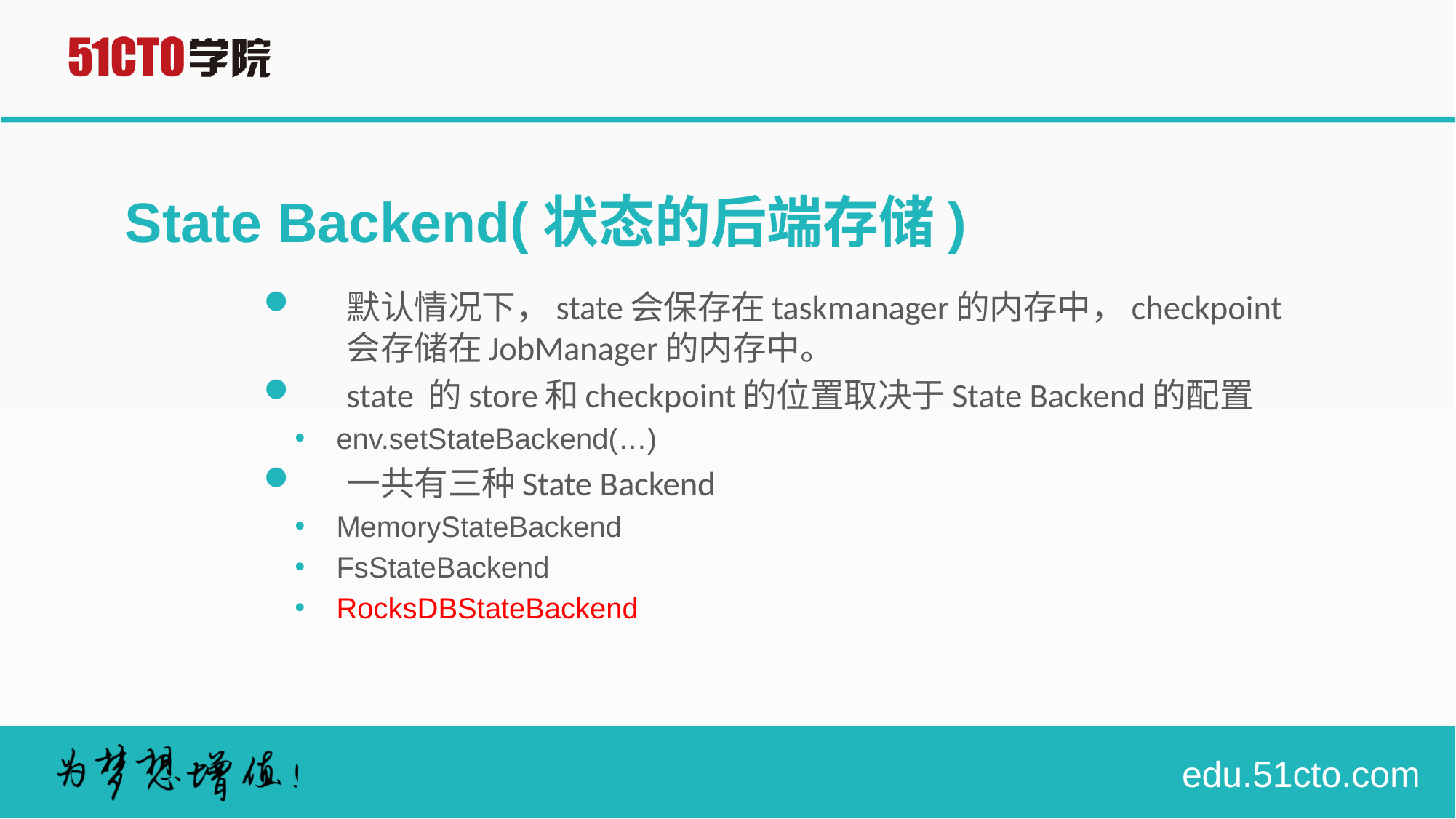

# State Backend(状态的后端存储)
默认情况下，state会保存在taskmanager的内存中，checkpoint会存储在JobManager的内存中。
state 的store和checkpoint的位置取决于State Backend的配置
env.setStateBackend(…)
一共有三种State Backend
MemoryStateBackend
FsStateBackend
RocksDBStateBackend